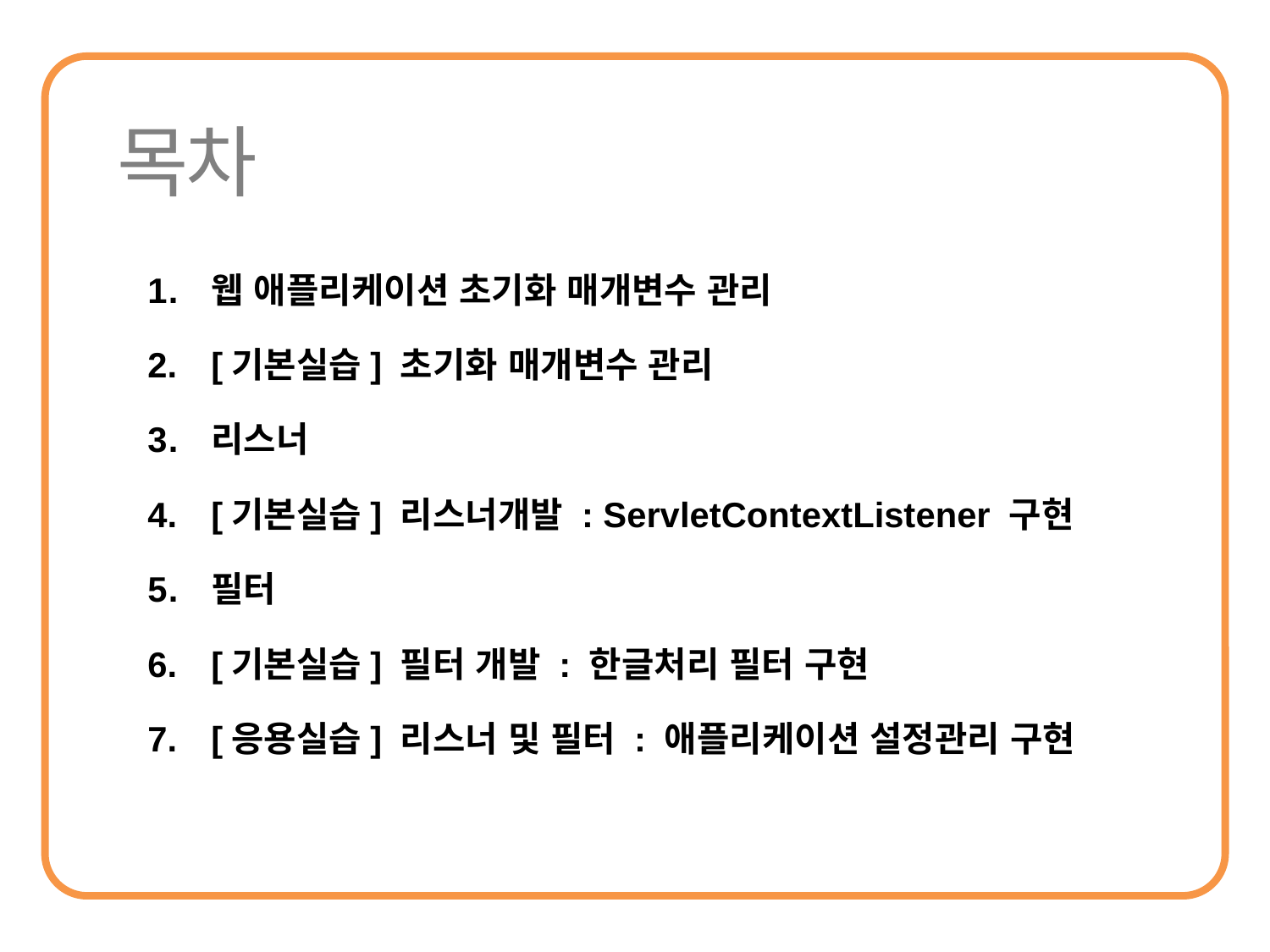

웹 애플리케이션 초기화 매개변수 관리
[기본실습] 초기화 매개변수 관리
리스너
[기본실습] 리스너개발 : ServletContextListener 구현
필터
[기본실습] 필터 개발 : 한글처리 필터 구현
[응용실습] 리스너 및 필터 : 애플리케이션 설정관리 구현